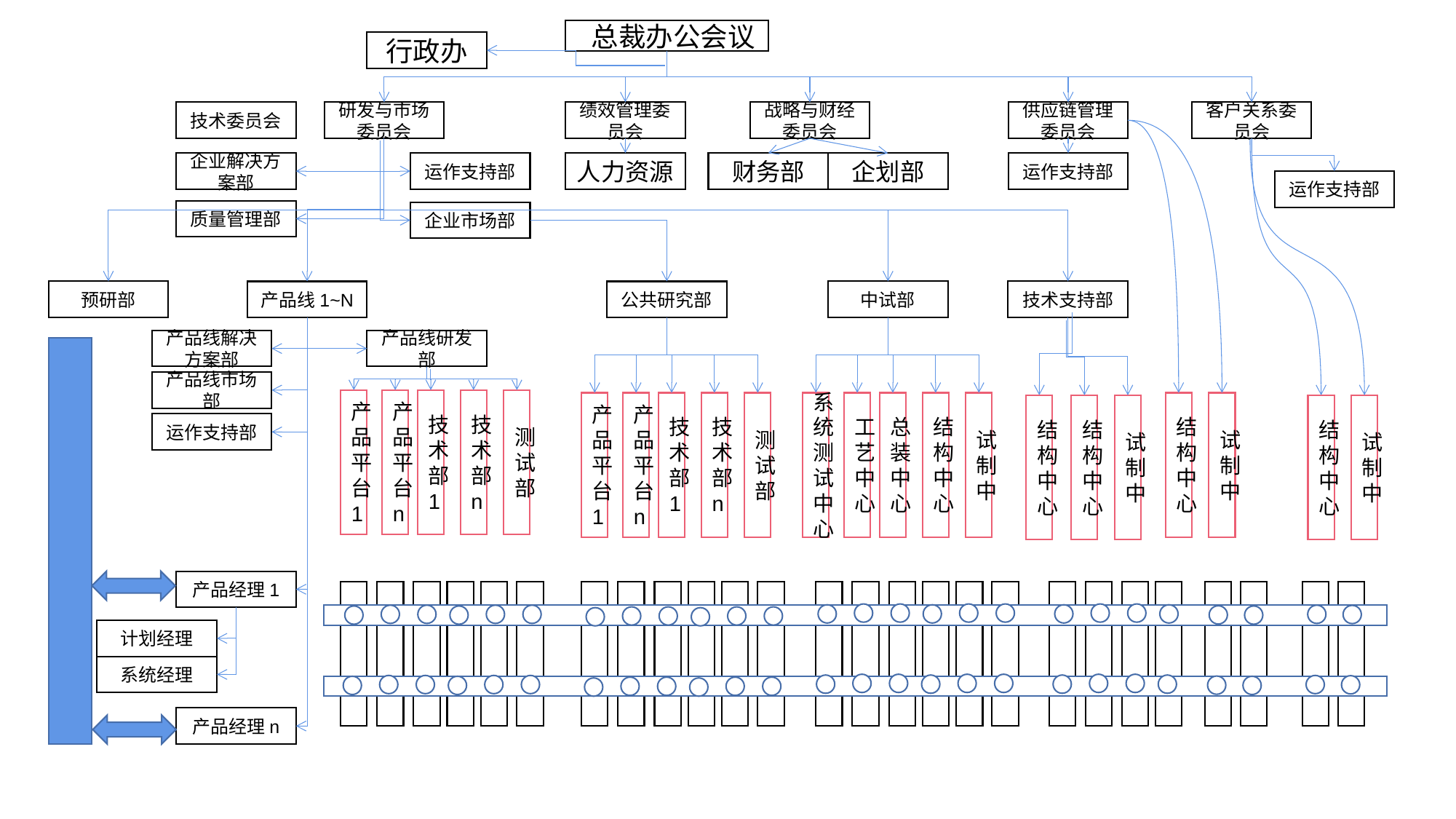

总裁办公会议
行政办
技术委员会
研发与市场委员会
绩效管理委员会
战略与财经委员会
供应链管理委员会
客户关系委员会
企业解决方案部
运作支持部
人力资源
财务部
企划部
运作支持部
运作支持部
质量管理部
企业市场部
预研部
中试部
技术支持部
产品线1~N
公共研究部
产品线解决方案部
产品线研发部

产品线市场部
产品平台1
产品平台n
技术部1
技术部n
测试部
产品平台1
产品平台n
技术部1
技术部n
测试部
系统测试中心
工艺中心
总装中心
结构中心
试制中
结构中心
试制中
结构中心
结构中心
试制中
结构中心
试制中
运作支持部

产品经理1

计划经理
系统经理

产品经理n